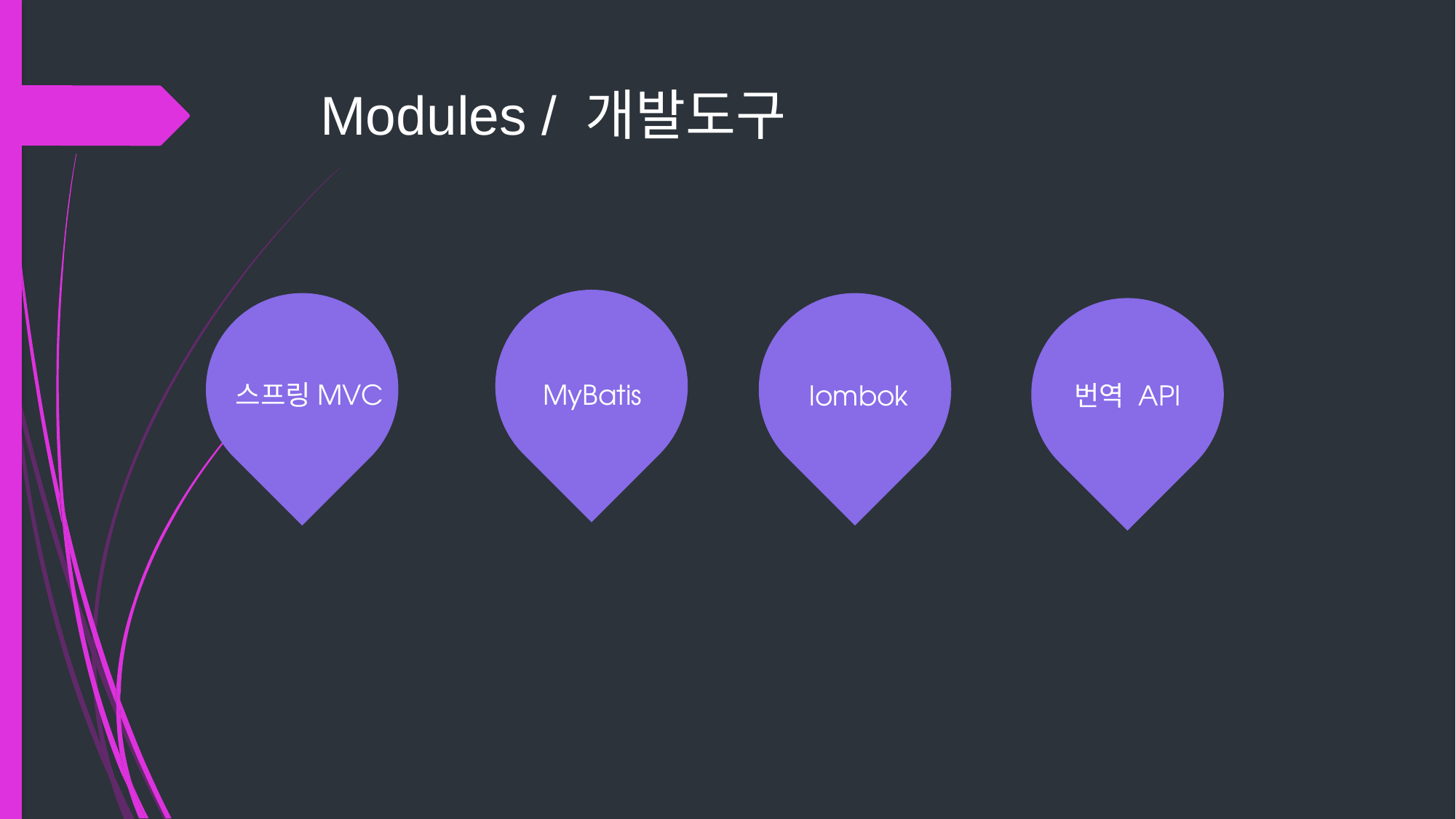

# Modules / 개발도구

MyBatis
스프링MVC
lombok
번역 API